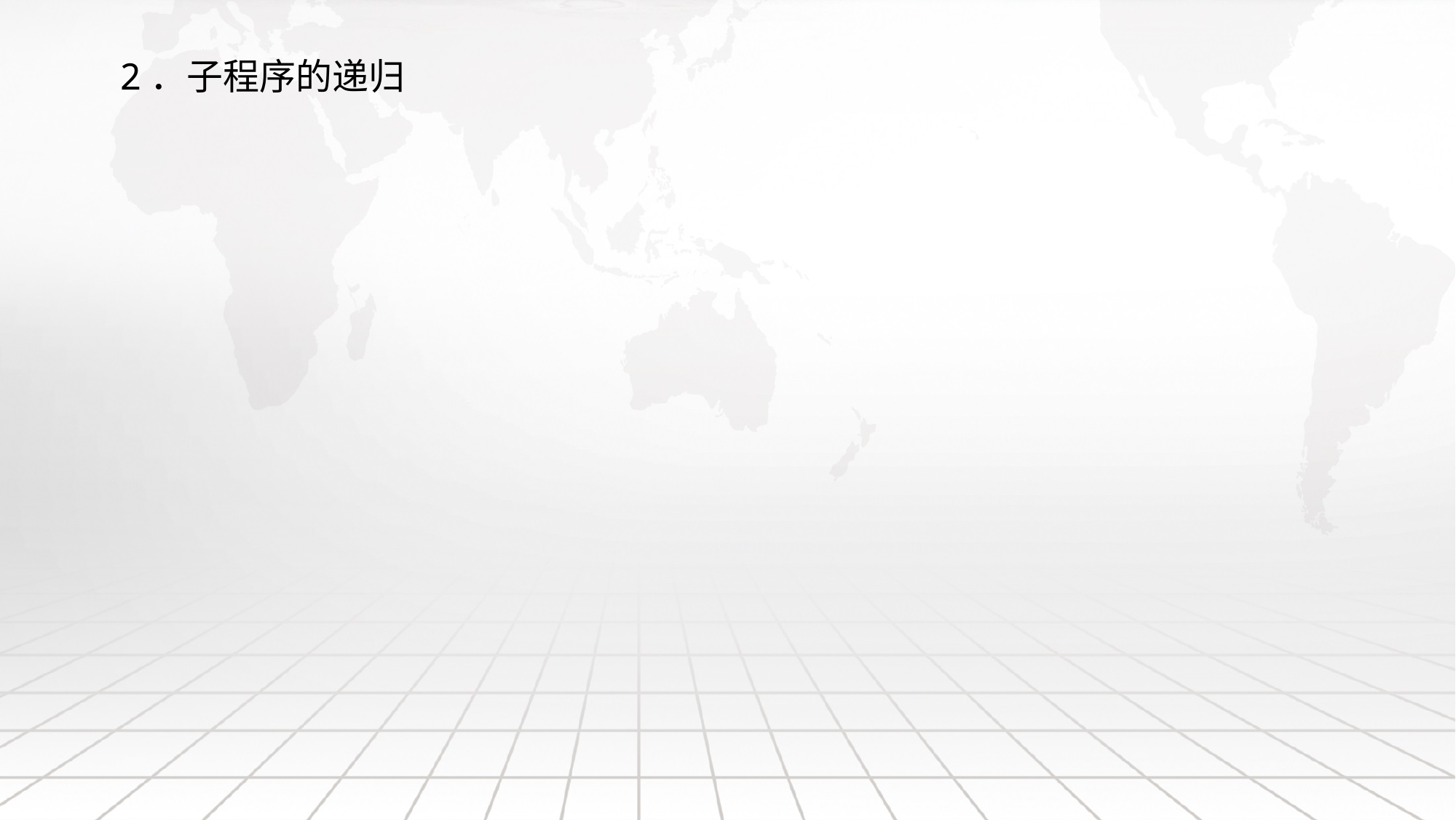

# 2．子程序的递归
子程序直接或间接地嵌套调用自身时称为递归调用
含有递归调用的子程序称为递归子程序。
递归子程序必须采用寄存器或堆栈传递参数，递归深度受堆栈空间的限制。